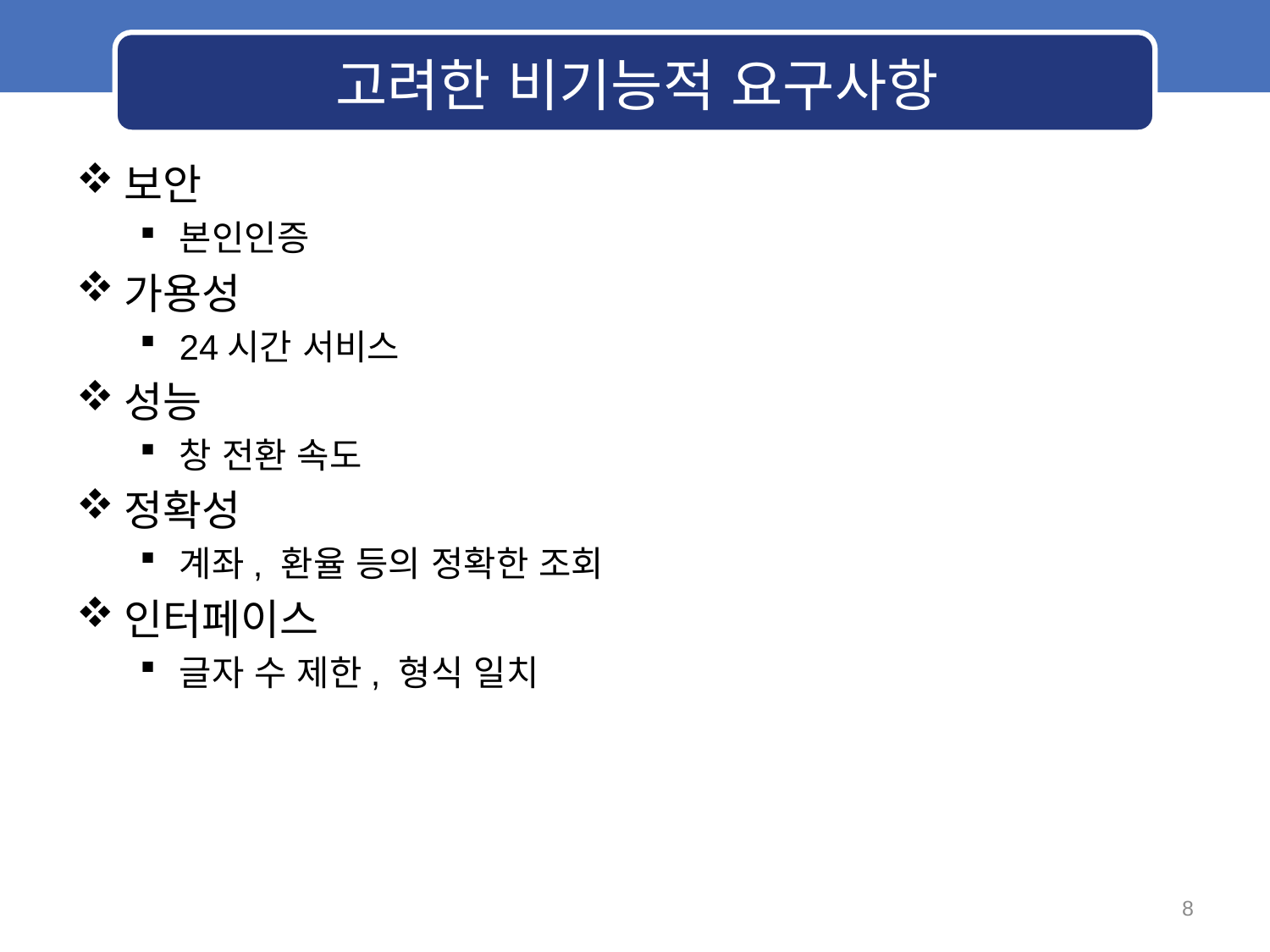

# 고려한 비기능적 요구사항
보안
본인인증
가용성
24시간 서비스
성능
창 전환 속도
정확성
계좌, 환율 등의 정확한 조회
인터페이스
글자 수 제한, 형식 일치
8